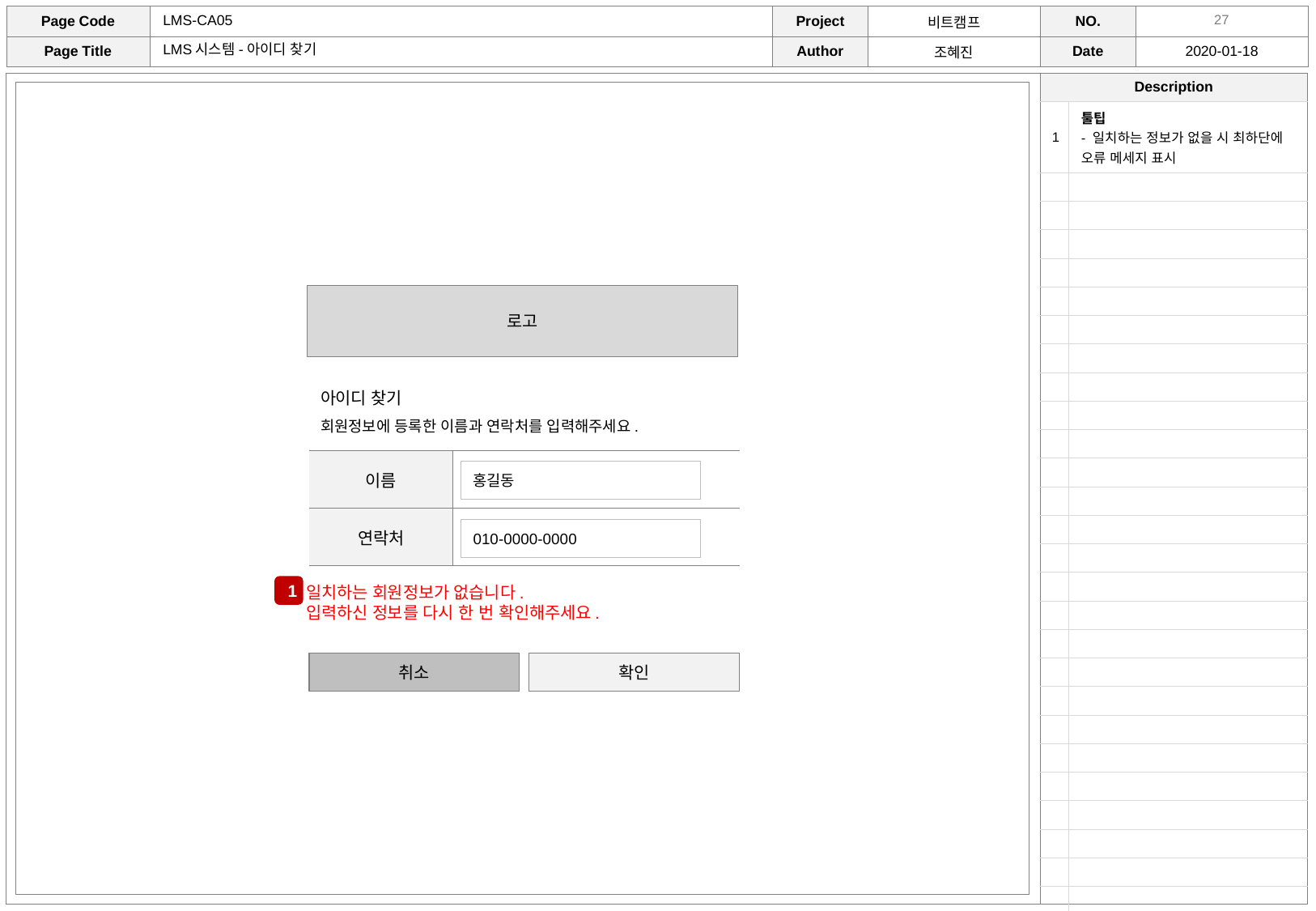

LMS-CA05
LMS시스템-아이디 찾기

| 1 | 툴팁 - 일치하는 정보가 없을 시 최하단에 오류 메세지 표시 |
| --- | --- |
|  |  |
|  |  |
|  |  |
|  |  |
|  |  |
|  |  |
|  |  |
|  |  |
|  |  |
|  |  |
|  |  |
|  |  |
|  |  |
|  |  |
|  |  |
|  |  |
|  |  |
|  |  |
|  |  |
|  |  |
|  |  |
|  |  |
|  |  |
|  |  |
|  |  |
|  |  |
로고
아이디 찾기
회원정보에 등록한 이름과 연락처를 입력해주세요.
| 이름 |  |
| --- | --- |
| 연락처 |  |
홍길동
010-0000-0000
1
일치하는 회원정보가 없습니다.
입력하신 정보를 다시 한 번 확인해주세요.
취소
확인